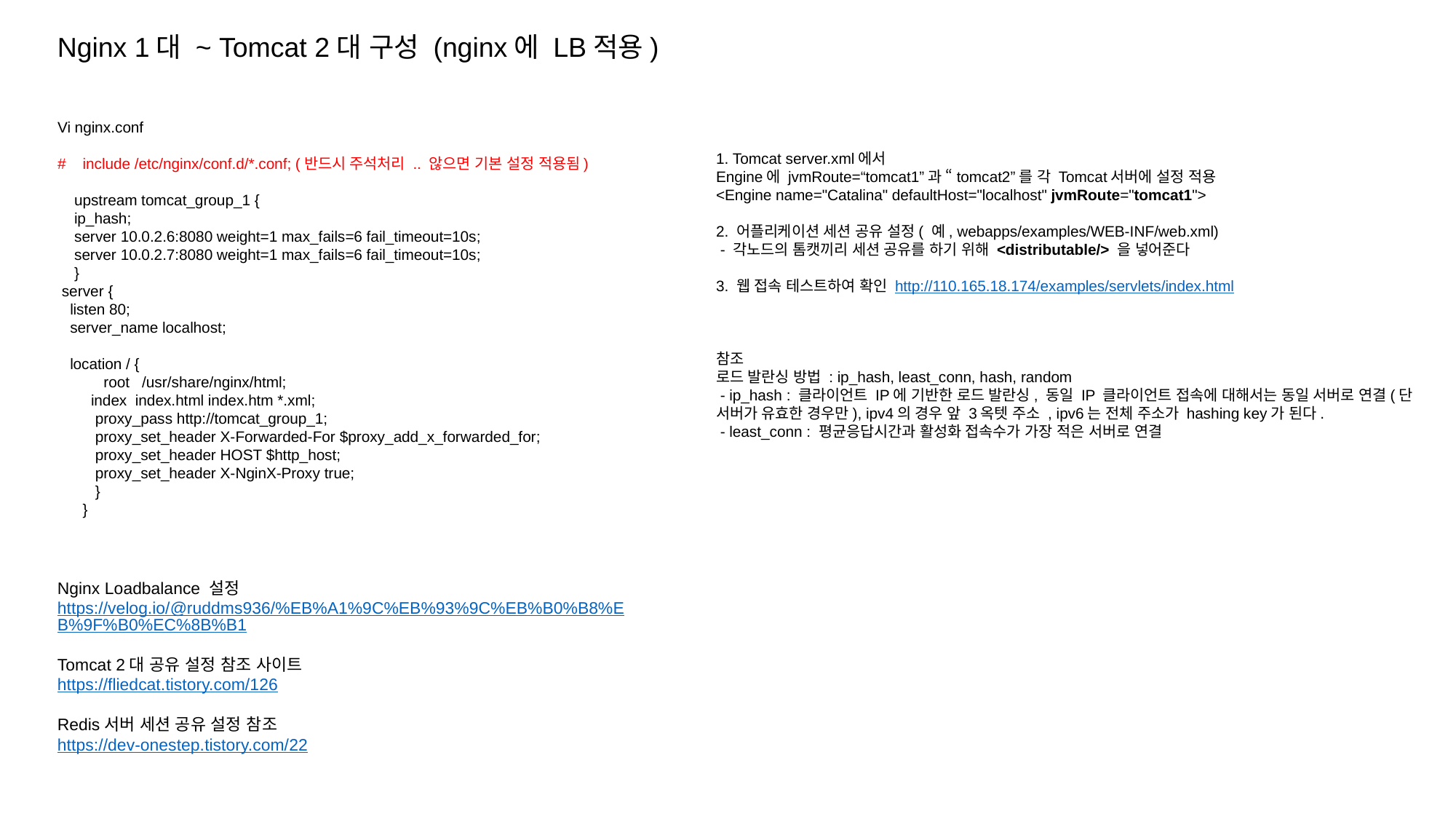

Nginx 1대 ~ Tomcat 2대 구성 (nginx에 LB적용)
Vi nginx.conf

#    include /etc/nginx/conf.d/*.conf; (반드시 주석처리 .. 않으면 기본 설정 적용됨)

    upstream tomcat_group_1 {
    ip_hash;
    server 10.0.2.6:8080 weight=1 max_fails=6 fail_timeout=10s;
    server 10.0.2.7:8080 weight=1 max_fails=6 fail_timeout=10s;
    }
 server {
   listen 80;
   server_name localhost;

   location / {
           root   /usr/share/nginx/html;
        index  index.html index.htm *.xml;
         proxy_pass http://tomcat_group_1;
         proxy_set_header X-Forwarded-For $proxy_add_x_forwarded_for;
         proxy_set_header HOST $http_host;
         proxy_set_header X-NginX-Proxy true;
         }
      }
1. Tomcat server.xml에서
Engine에 jvmRoute=“tomcat1”과 “tomcat2”를 각 Tomcat서버에 설정 적용
<Engine name="Catalina" defaultHost="localhost" jvmRoute="tomcat1">

2. 어플리케이션 세션 공유 설정( 예, webapps/examples/WEB-INF/web.xml)
 - 각노드의 톰캣끼리 세션 공유를 하기 위해 <distributable/> 을 넣어준다

3. 웹 접속 테스트하여 확인 http://110.165.18.174/examples/servlets/index.html

참조
로드 발란싱 방법 : ip_hash, least_conn, hash, random
 - ip_hash : 클라이언트 IP에 기반한 로드 발란싱, 동일 IP 클라이언트 접속에 대해서는 동일 서버로 연결(단 서버가 유효한 경우만), ipv4의 경우 앞 3옥텟 주소 , ipv6는 전체 주소가 hashing key가 된다.
 - least_conn : 평균응답시간과 활성화 접속수가 가장 적은 서버로 연결

Nginx Loadbalance 설정
https://velog.io/@ruddms936/%EB%A1%9C%EB%93%9C%EB%B0%B8%EB%9F%B0%EC%8B%B1

Tomcat 2대 공유 설정 참조 사이트
https://fliedcat.tistory.com/126

Redis서버 세션 공유 설정 참조
https://dev-onestep.tistory.com/22